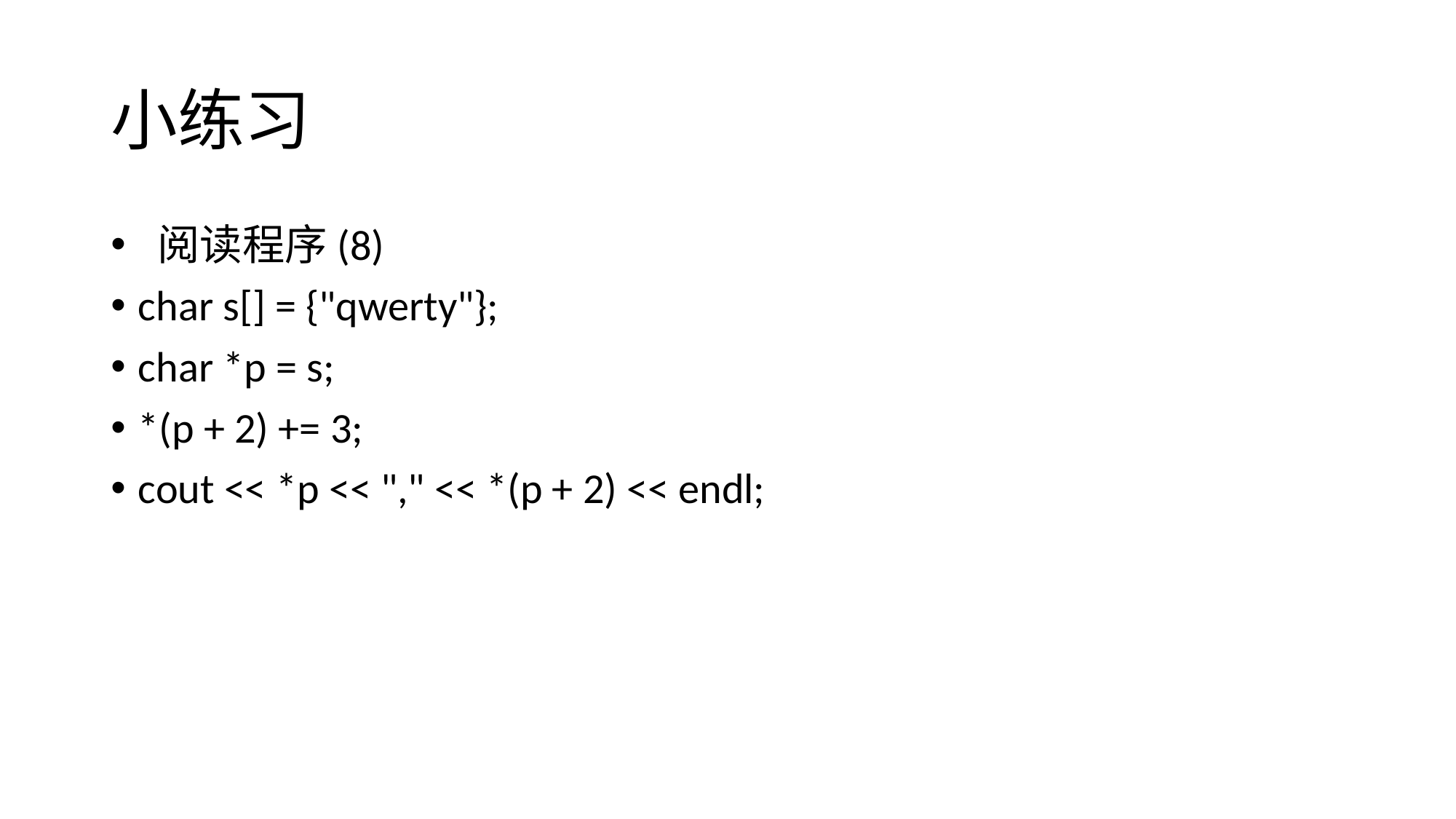

# 小练习
 阅读程序(8)
char s[] = {"qwerty"};
char *p = s;
*(p + 2) += 3;
cout << *p << "," << *(p + 2) << endl;